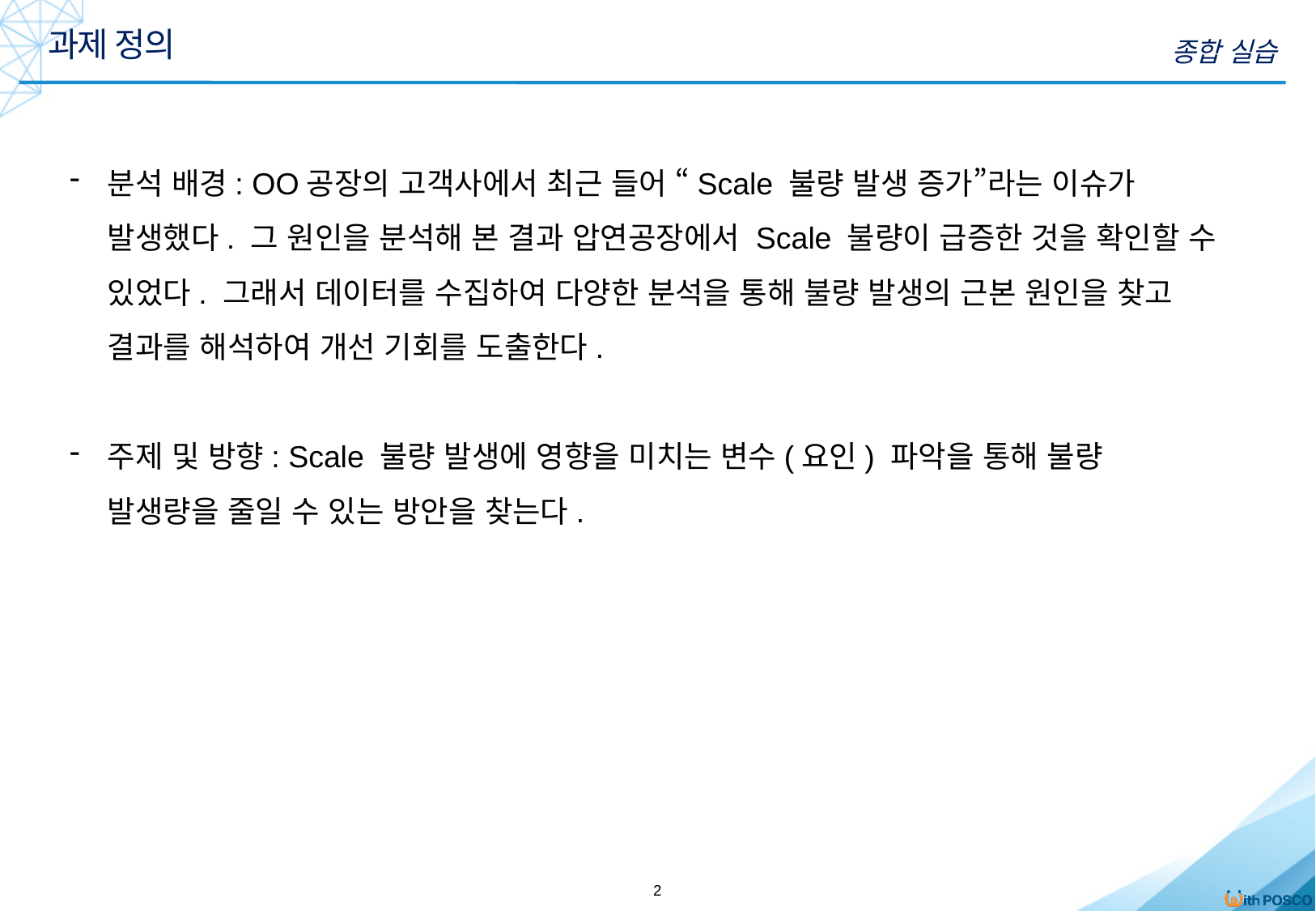

과제 정의
종합 실습
분석 배경: OO공장의 고객사에서 최근 들어 “Scale 불량 발생 증가”라는 이슈가 발생했다. 그 원인을 분석해 본 결과 압연공장에서 Scale 불량이 급증한 것을 확인할 수 있었다. 그래서 데이터를 수집하여 다양한 분석을 통해 불량 발생의 근본 원인을 찾고 결과를 해석하여 개선 기회를 도출한다.

주제 및 방향: Scale 불량 발생에 영향을 미치는 변수(요인) 파악을 통해 불량 발생량을 줄일 수 있는 방안을 찾는다.